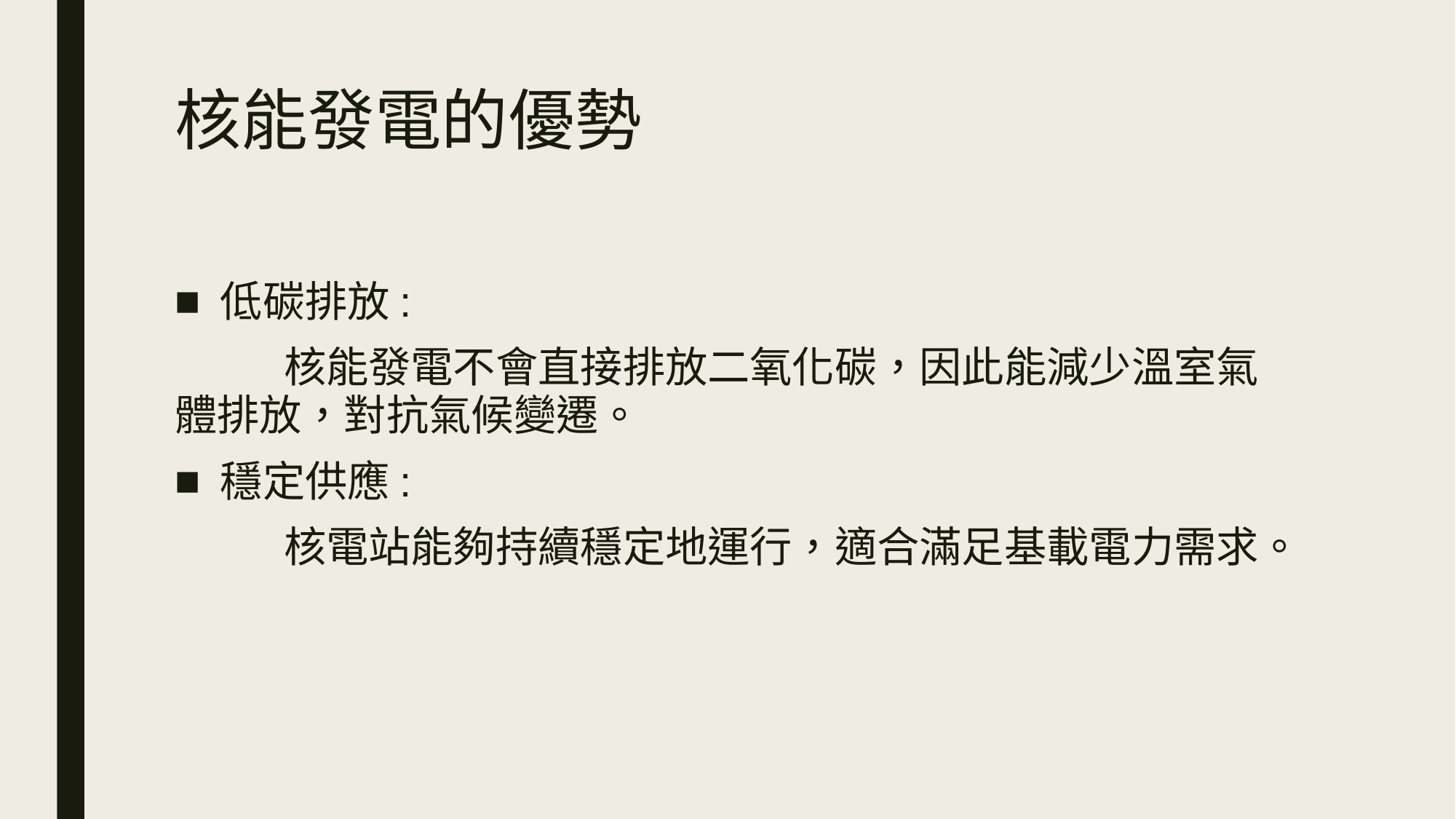

# 核能發電的優勢
低碳排放:
	核能發電不會直接排放二氧化碳，因此能減少溫室氣體排放，對抗氣候變遷。
穩定供應:
	核電站能夠持續穩定地運行，適合滿足基載電力需求。